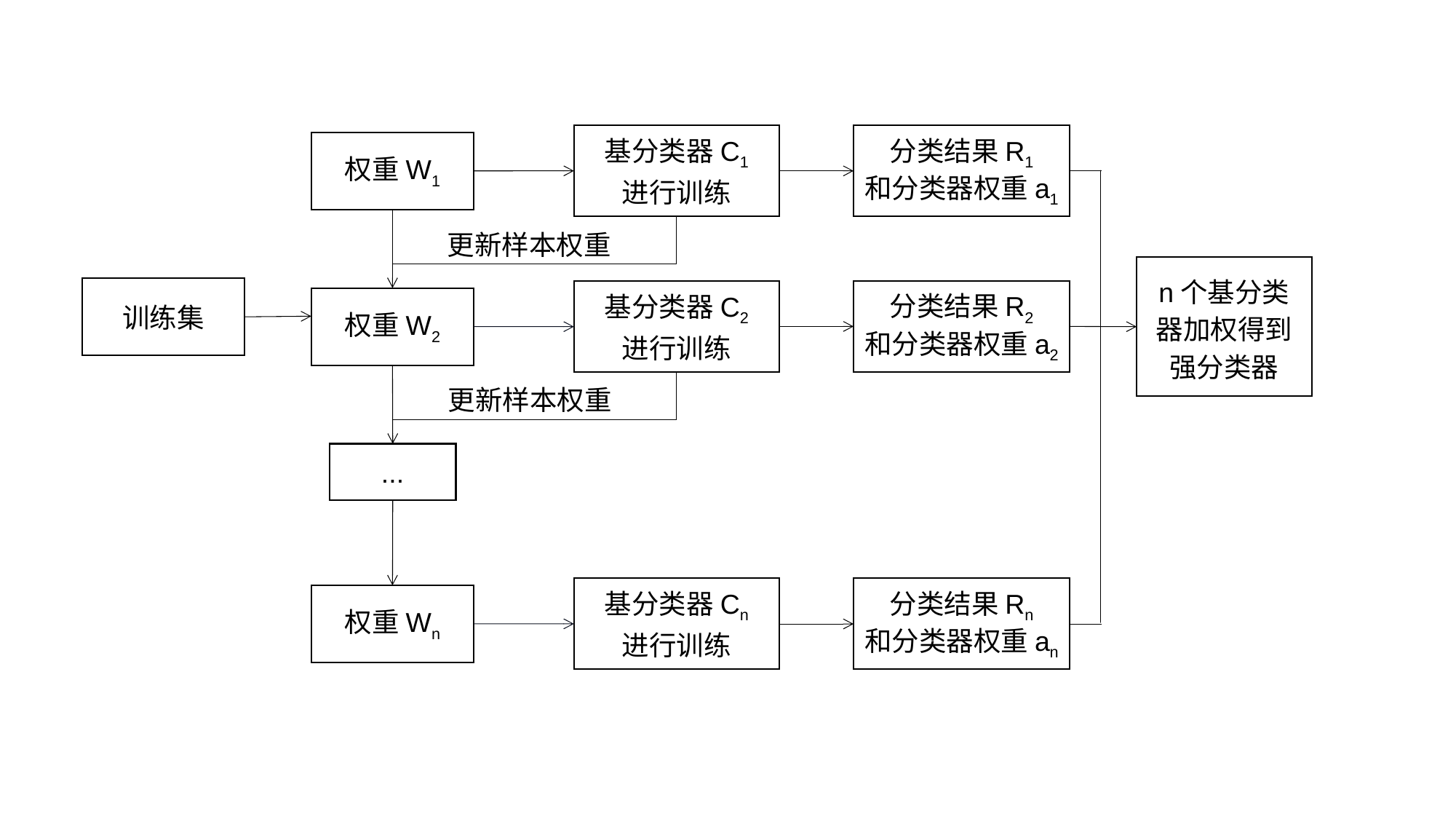

基分类器C1
进行训练
分类结果R1
和分类器权重a1
权重W1
更新样本权重
n个基分类器加权得到
强分类器
训练集
分类结果R2
和分类器权重a2
基分类器C2
进行训练
权重W2
更新样本权重
...
分类结果Rn
和分类器权重an
基分类器Cn
进行训练
权重Wn